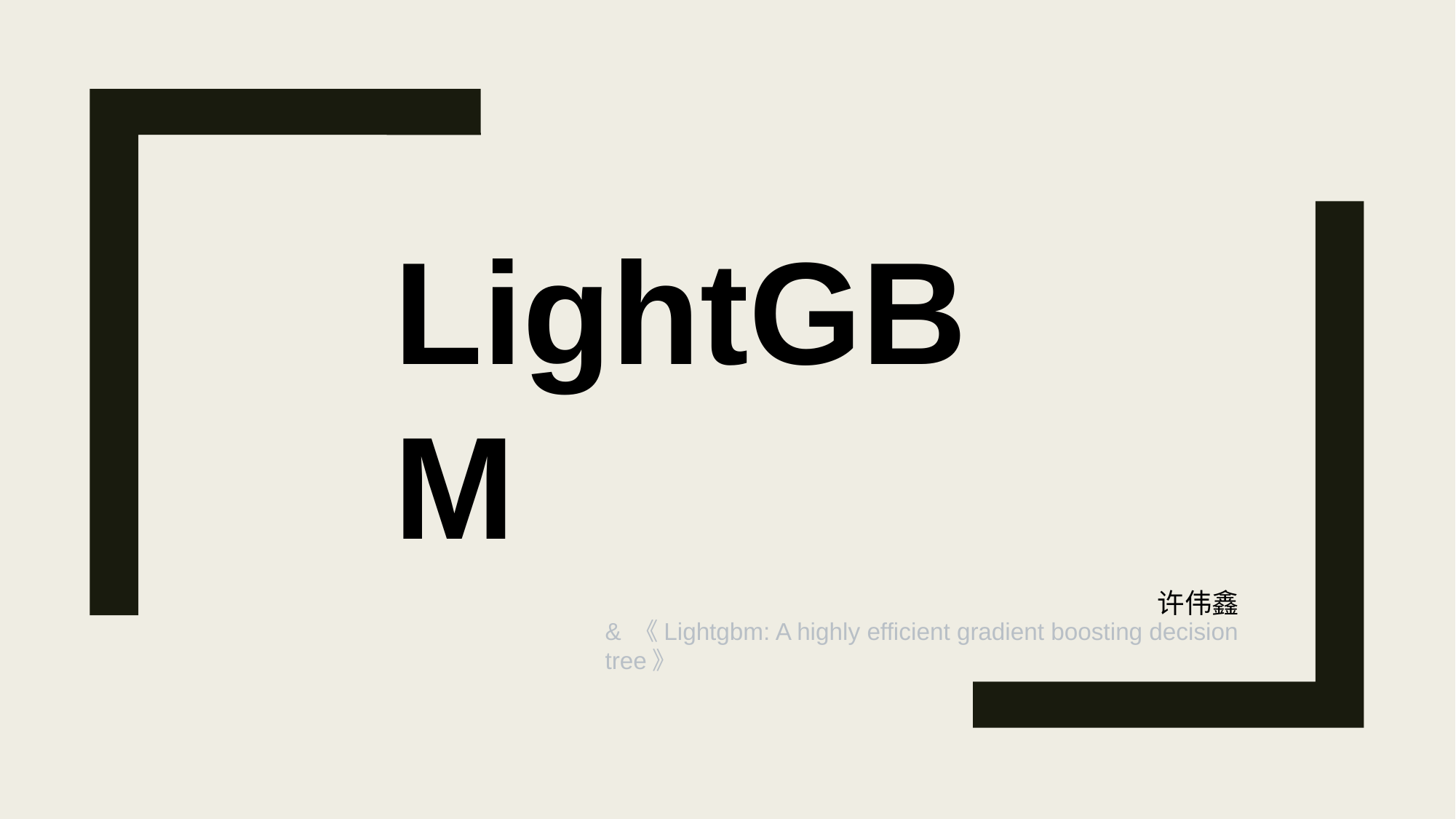

# LightGBM

许伟鑫
& 《Lightgbm: A highly efficient gradient boosting decision tree》